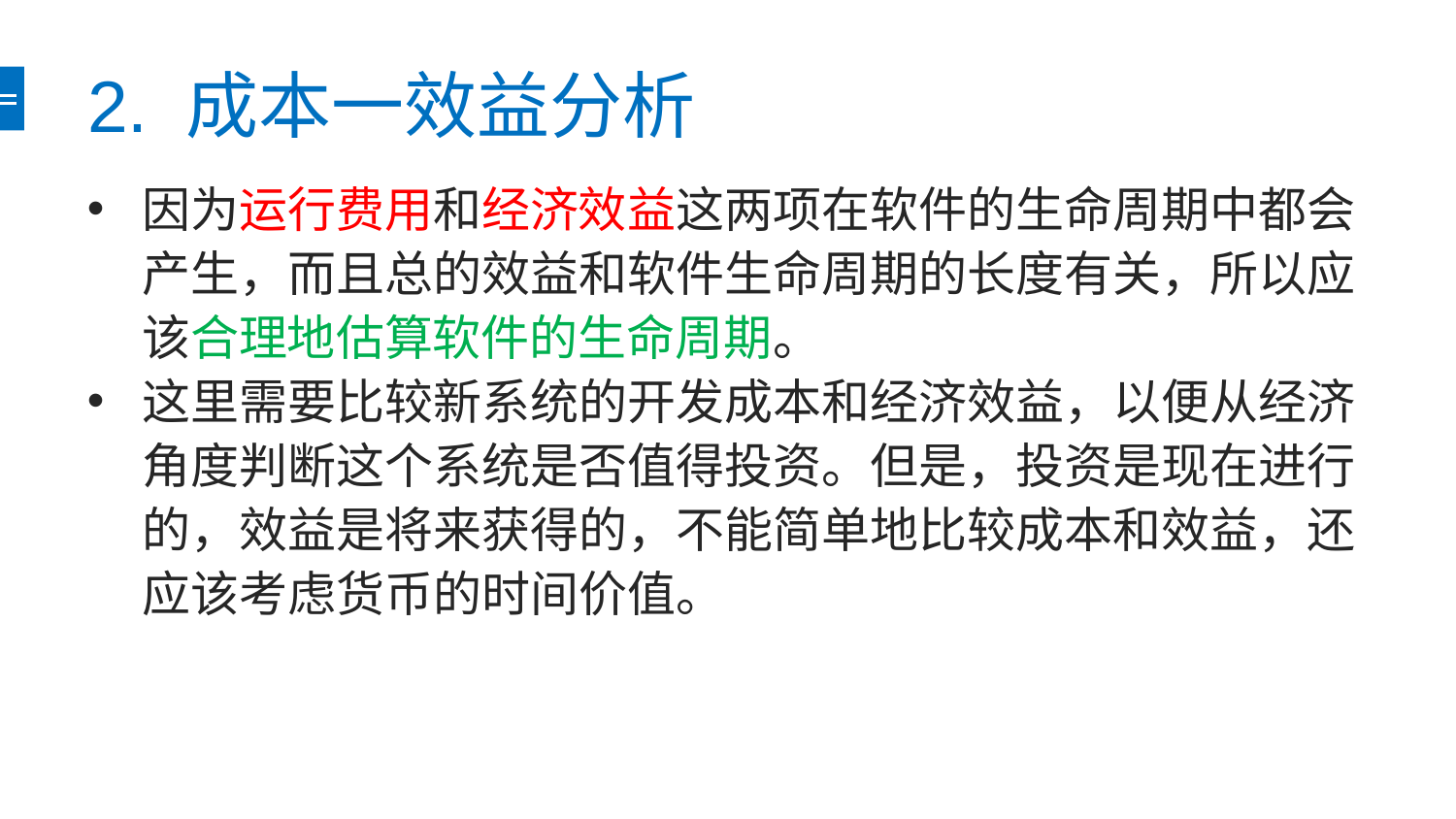

# 2. 成本一效益分析
因为运行费用和经济效益这两项在软件的生命周期中都会产生，而且总的效益和软件生命周期的长度有关，所以应该合理地估算软件的生命周期。
这里需要比较新系统的开发成本和经济效益，以便从经济角度判断这个系统是否值得投资。但是，投资是现在进行的，效益是将来获得的，不能简单地比较成本和效益，还应该考虑货币的时间价值。